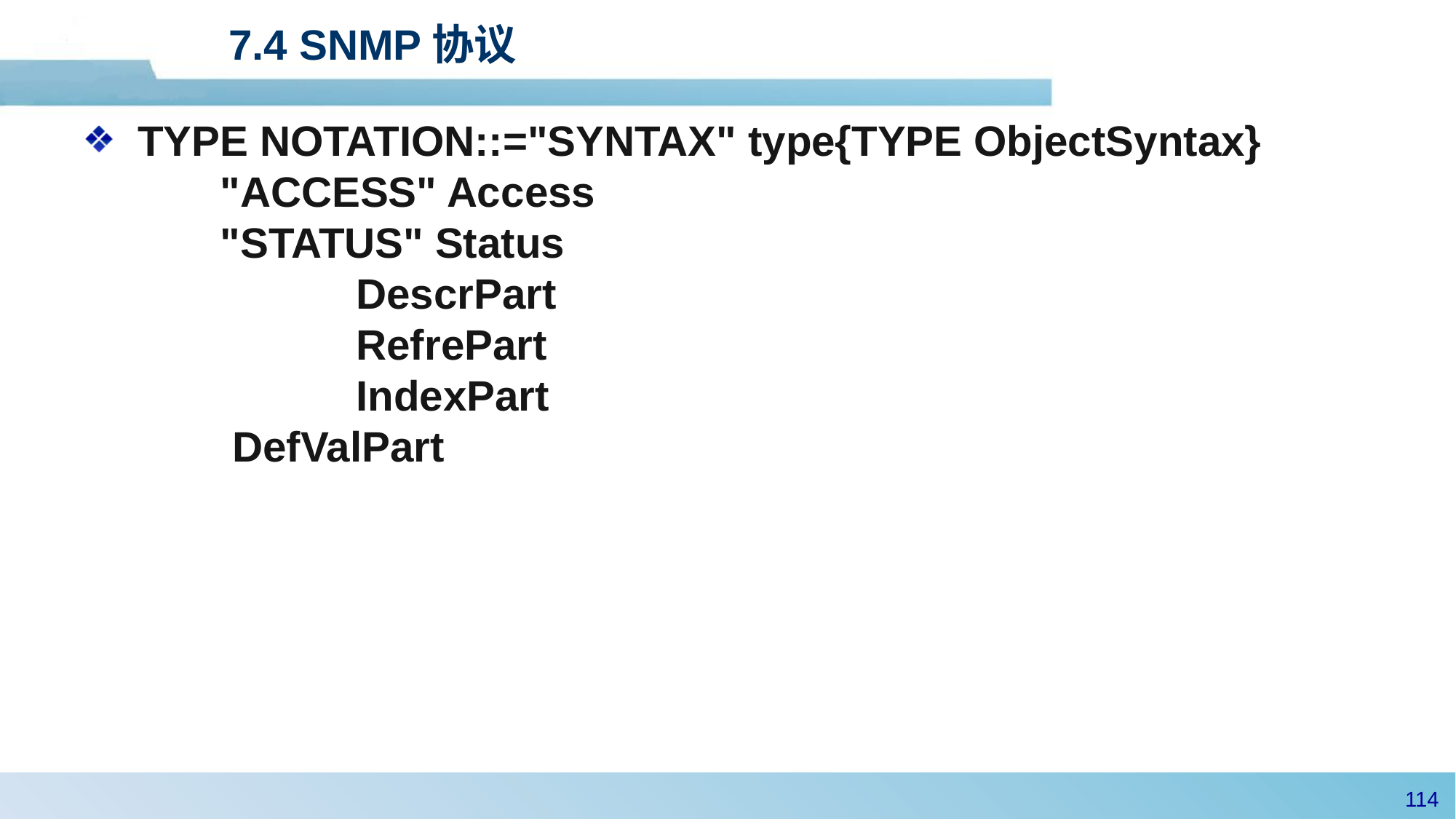

# 7.4 SNMP协议
 TYPE NOTATION::="SYNTAX" type{TYPE ObjectSyntax}
        "ACCESS" Access
        "STATUS" Status
		 DescrPart
		 RefrePart
	 	 IndexPart
         DefValPart
114